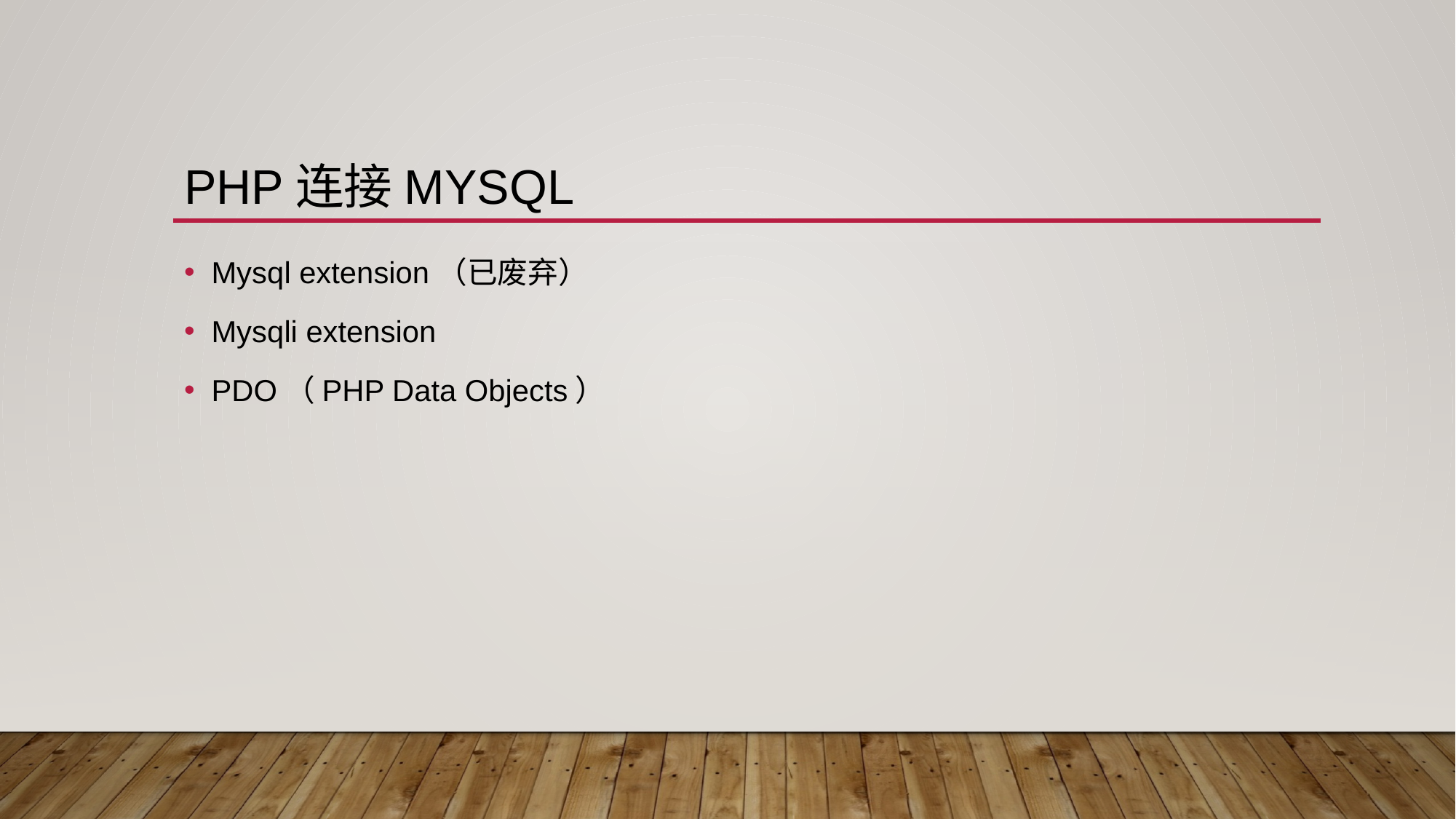

# php连接mysql
Mysql extension（已废弃）
Mysqli extension
PDO（PHP Data Objects）